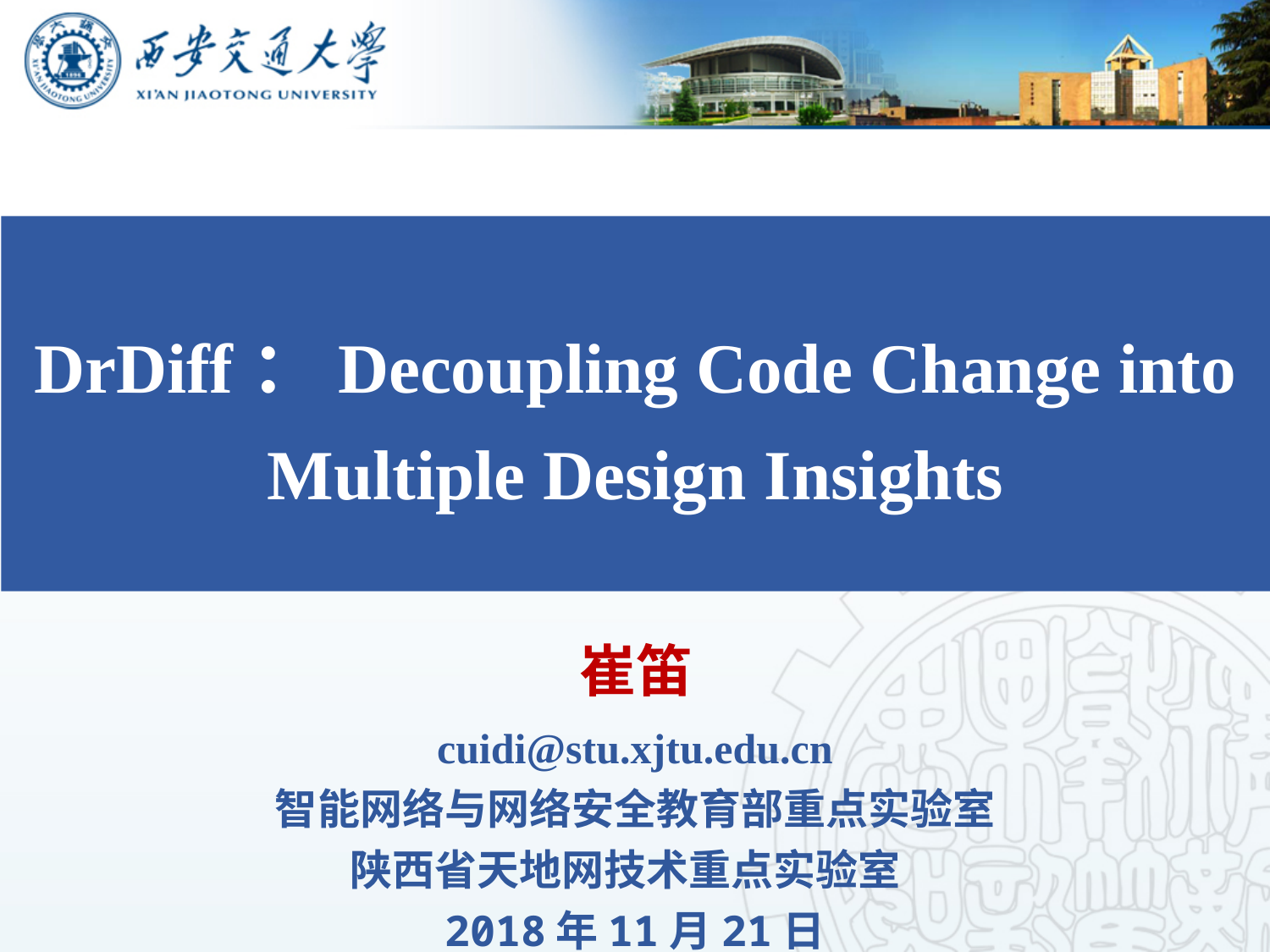

DrDiff：Decoupling Code Change into Multiple Design Insights
崔笛
cuidi@stu.xjtu.edu.cn
智能网络与网络安全教育部重点实验室
陕西省天地网技术重点实验室
2018年11月21日